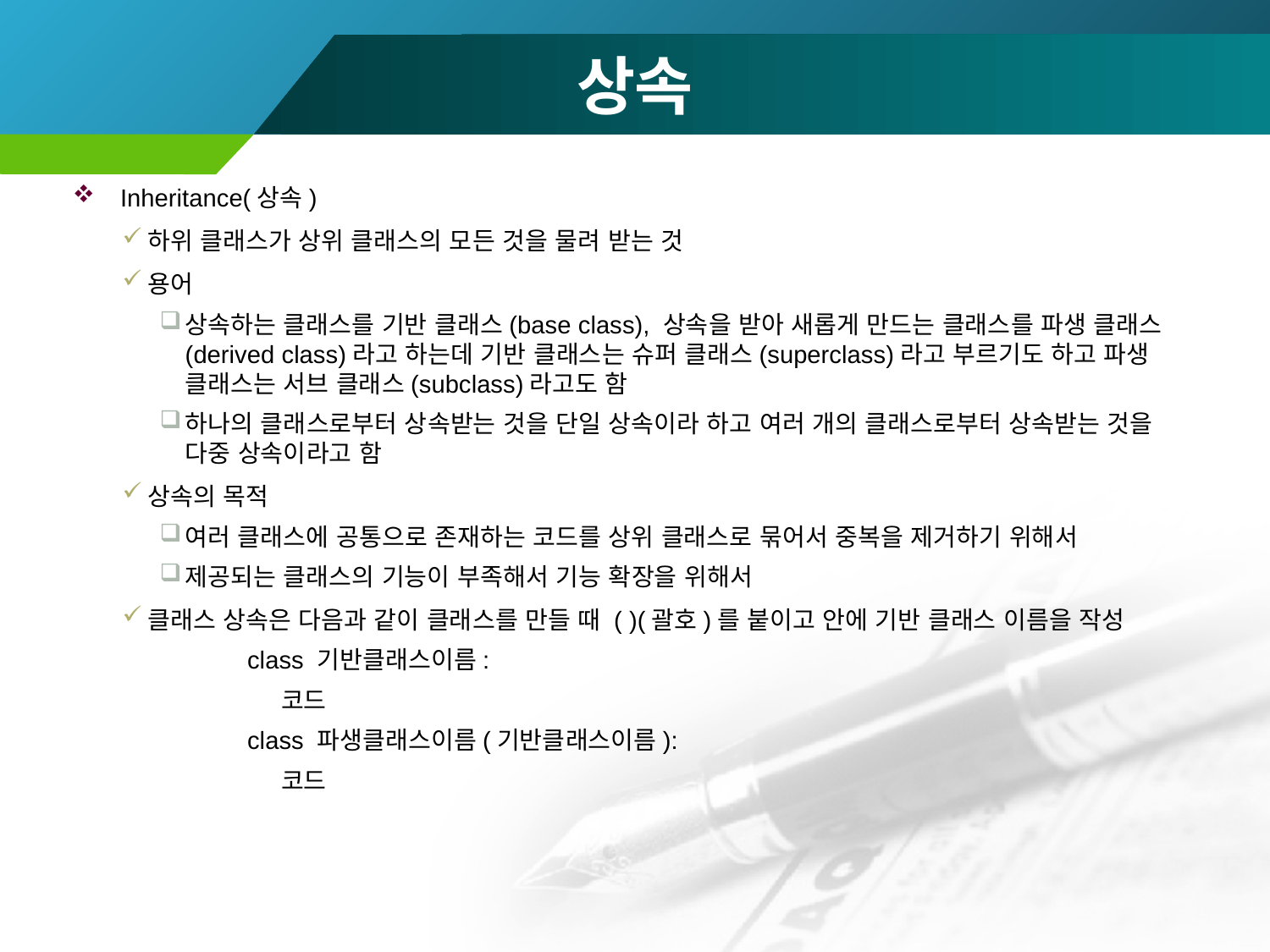

# 상속
Inheritance(상속)
하위 클래스가 상위 클래스의 모든 것을 물려 받는 것
용어
상속하는 클래스를 기반 클래스(base class), 상속을 받아 새롭게 만드는 클래스를 파생 클래스(derived class)라고 하는데 기반 클래스는 슈퍼 클래스(superclass)라고 부르기도 하고 파생 클래스는 서브 클래스(subclass)라고도 함
하나의 클래스로부터 상속받는 것을 단일 상속이라 하고 여러 개의 클래스로부터 상속받는 것을 다중 상속이라고 함
상속의 목적
여러 클래스에 공통으로 존재하는 코드를 상위 클래스로 묶어서 중복을 제거하기 위해서
제공되는 클래스의 기능이 부족해서 기능 확장을 위해서
클래스 상속은 다음과 같이 클래스를 만들 때 ( )(괄호)를 붙이고 안에 기반 클래스 이름을 작성
class 기반클래스이름:
    코드
class 파생클래스이름(기반클래스이름):
    코드